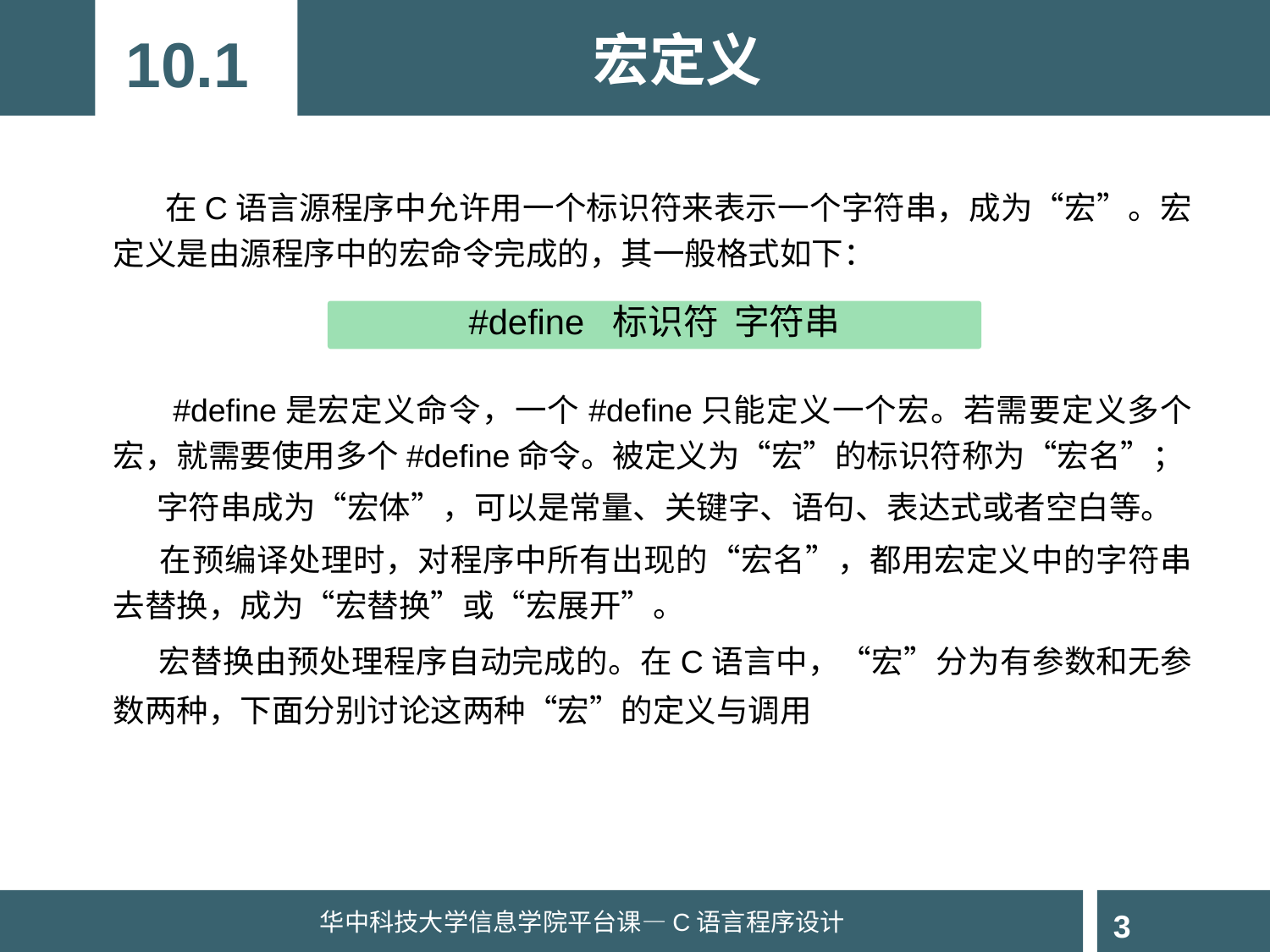

宏定义
10.1
      在C语言源程序中允许用一个标识符来表示一个字符串，成为“宏”。宏定义是由源程序中的宏命令完成的，其一般格式如下：

      #define是宏定义命令，一个#define只能定义一个宏。若需要定义多个宏，就需要使用多个#define命令。被定义为“宏”的标识符称为“宏名”；
     字符串成为“宏体”，可以是常量、关键字、语句、表达式或者空白等。
     在预编译处理时，对程序中所有出现的“宏名”，都用宏定义中的字符串去替换，成为“宏替换”或“宏展开”。
     宏替换由预处理程序自动完成的。在C语言中，“宏”分为有参数和无参数两种，下面分别讨论这两种“宏”的定义与调用

#define  标识符  字符串